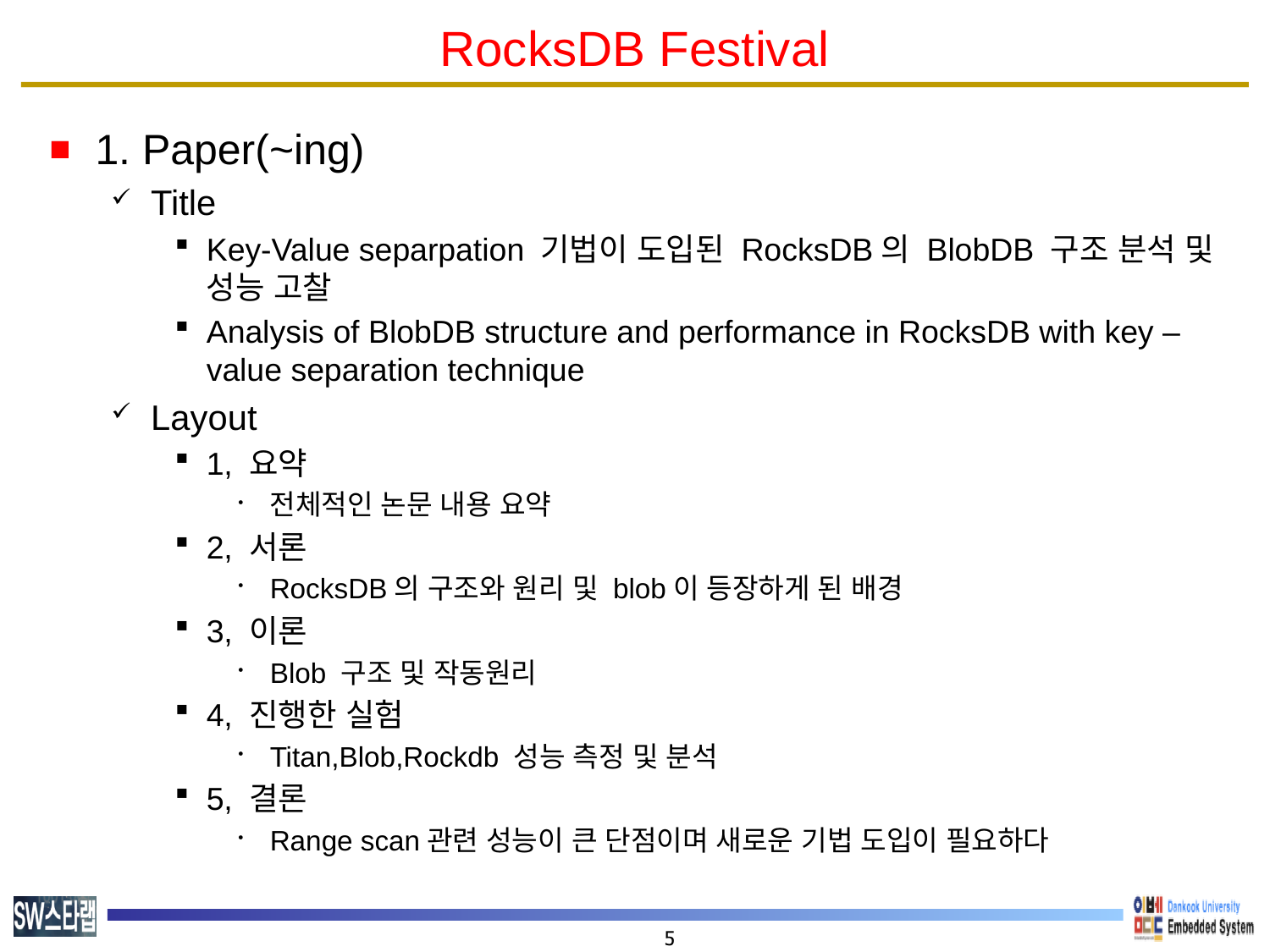

# RocksDB Festival
1. Paper(~ing)
Title
Key-Value separpation 기법이 도입된 RocksDB의 BlobDB 구조 분석 및 성능 고찰
Analysis of BlobDB structure and performance in RocksDB with key – value separation technique
Layout
1, 요약
전체적인 논문 내용 요약
2, 서론
RocksDB의 구조와 원리 및 blob이 등장하게 된 배경
3, 이론
Blob 구조 및 작동원리
4, 진행한 실험
Titan,Blob,Rockdb 성능 측정 및 분석
5, 결론
Range scan관련 성능이 큰 단점이며 새로운 기법 도입이 필요하다

5